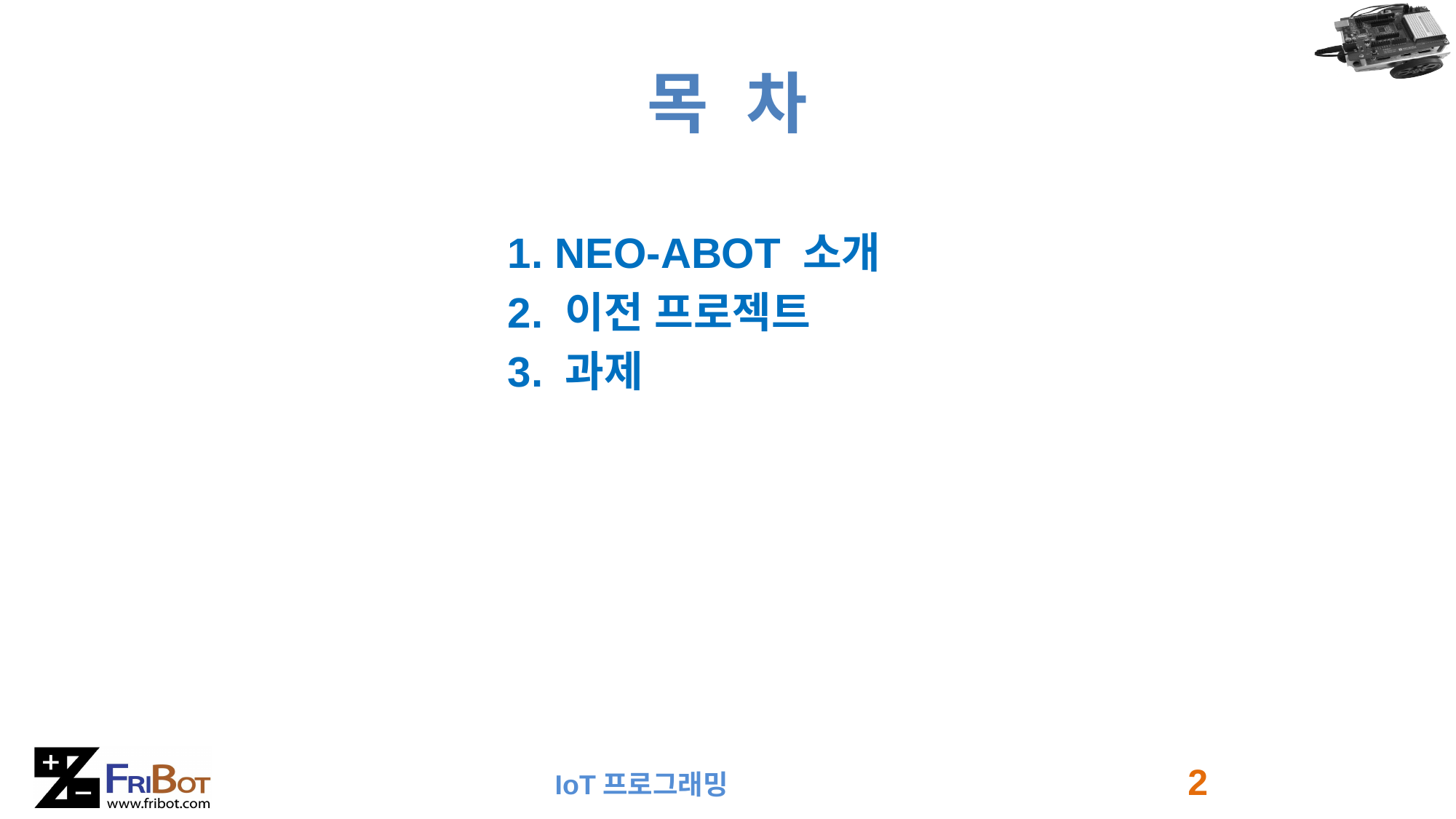

# 목  차
   1. NEO-ABOT 소개
   2. 이전 프로젝트
   3. 과제
2